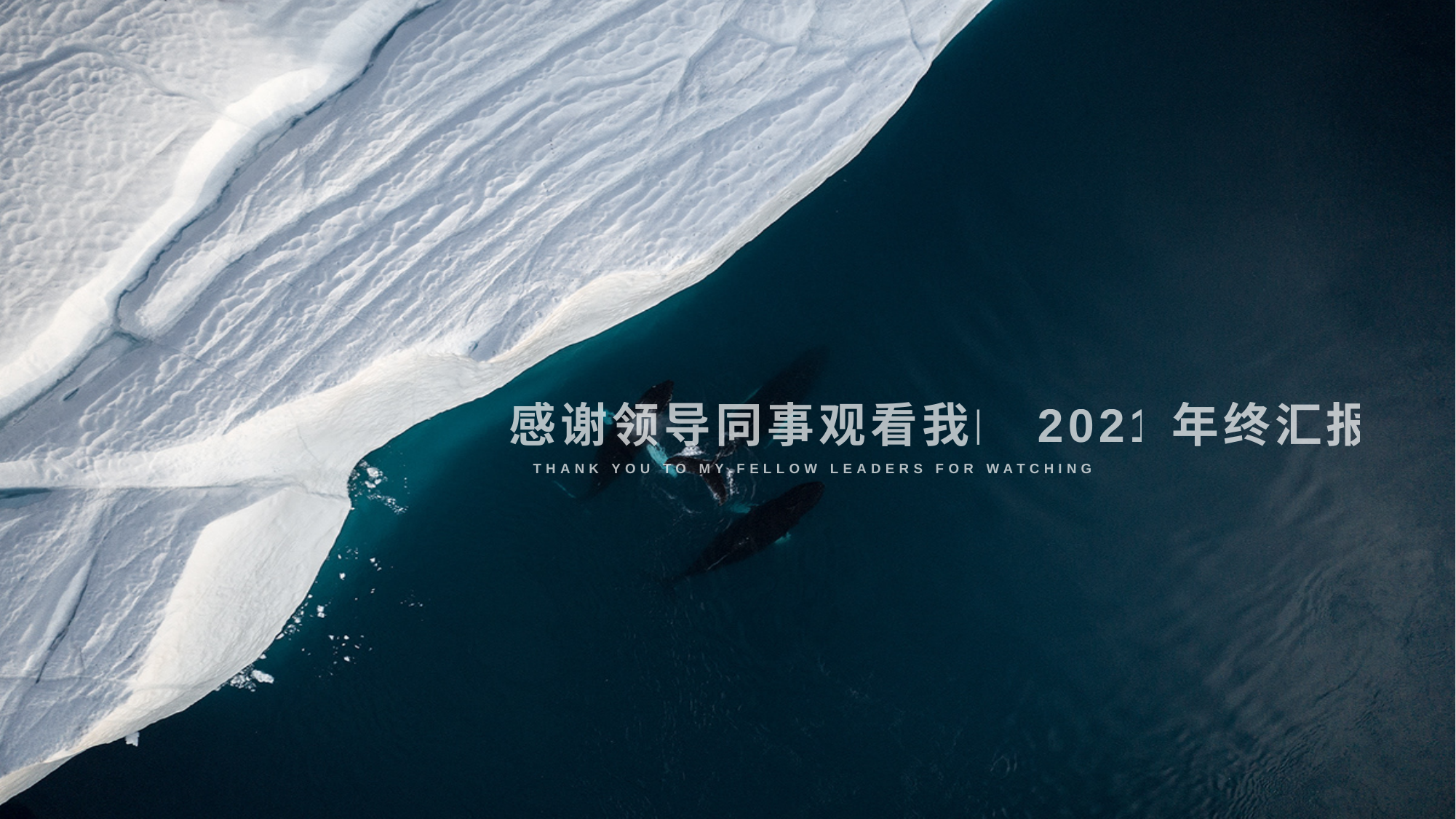

感谢领导同事观看我的2021年终汇报
Thank you to my fellow leaders for watching my 2021 year-end report